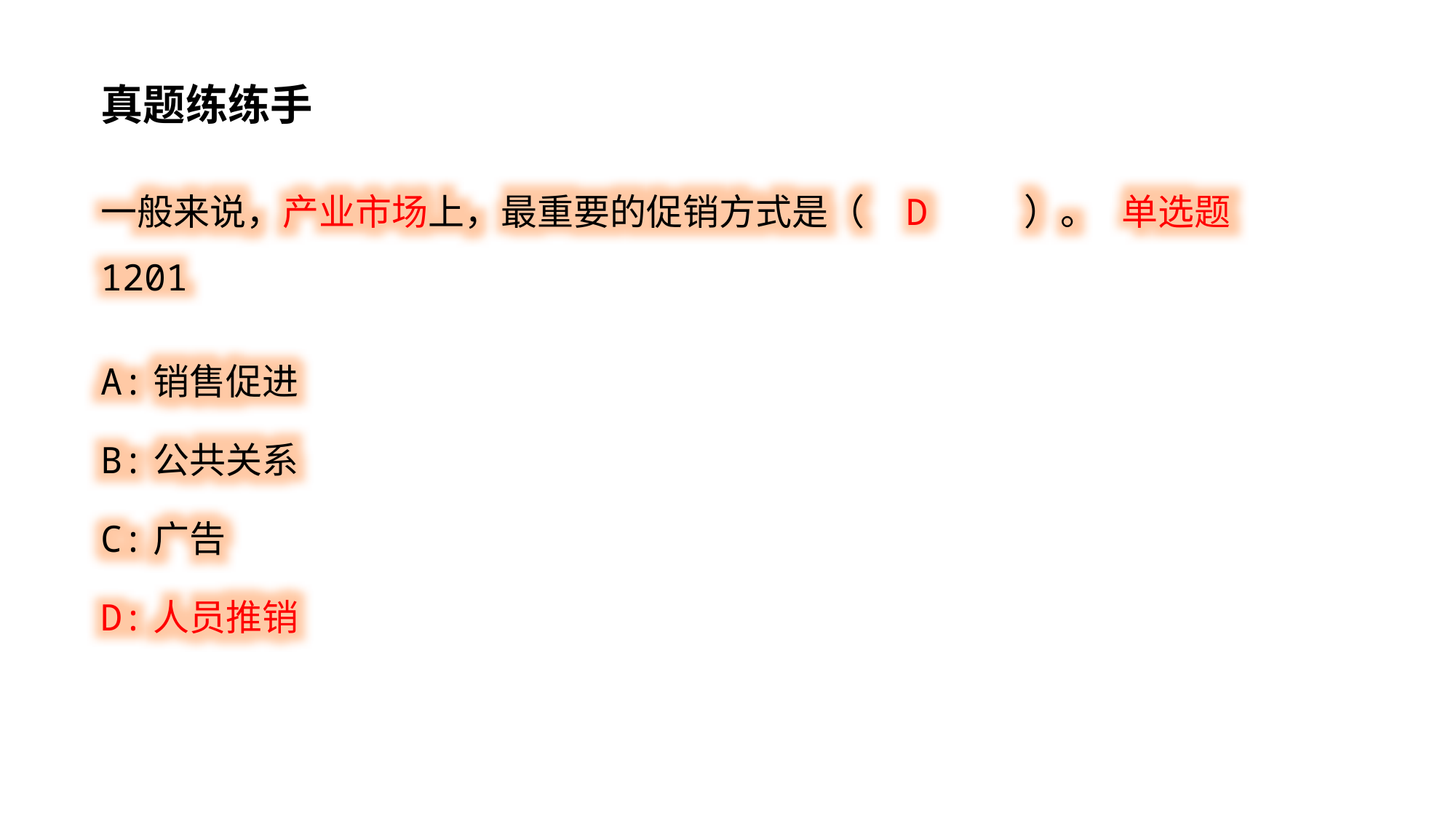

真题练练手
一般来说，产业市场上，最重要的促销方式是（    D    ）。   单选题  1201

A:销售促进

B:公共关系

C:广告

D:人员推销